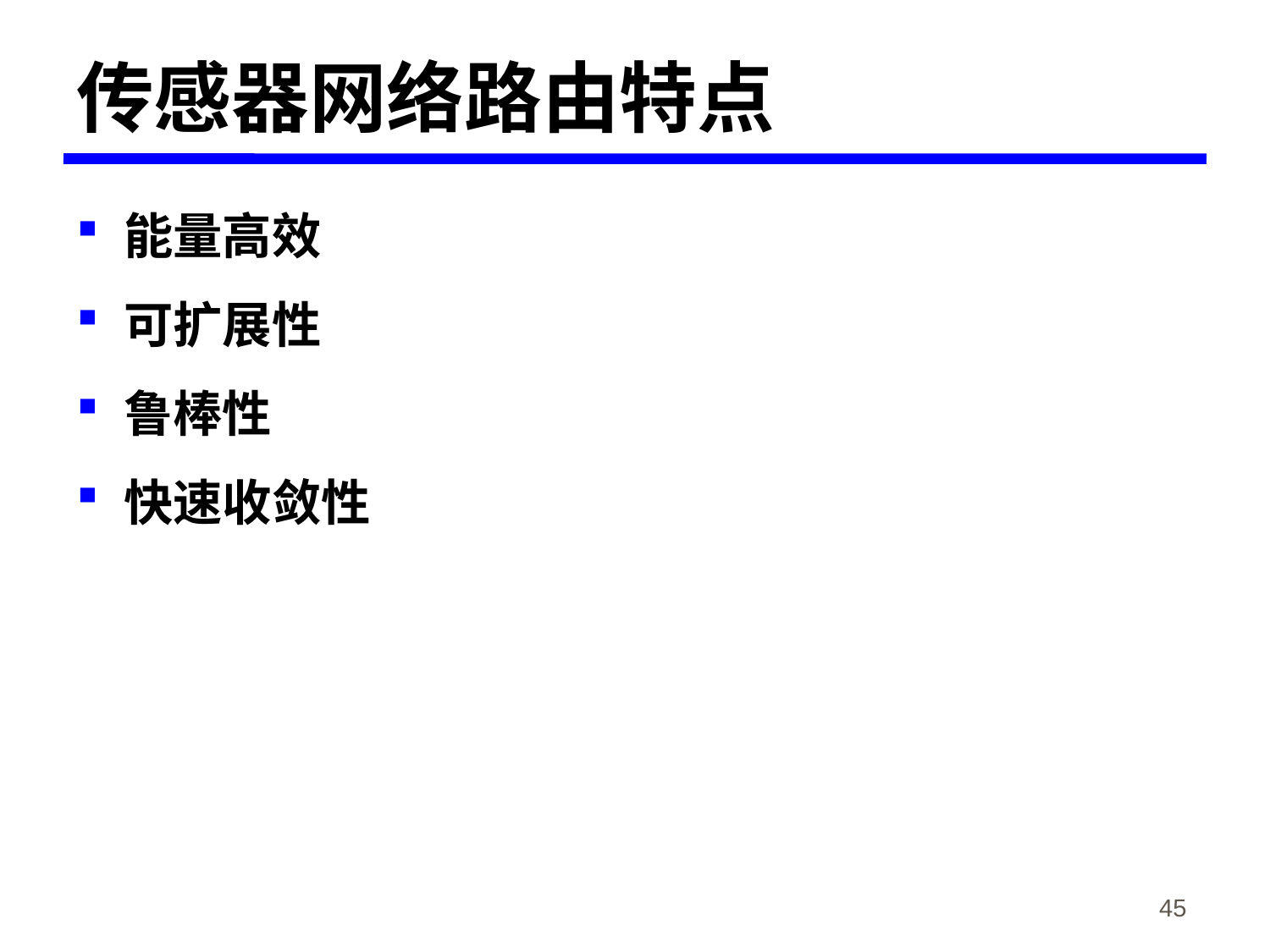

# 传感器网络路由特点
能量高效
可扩展性
鲁棒性
快速收敛性
《物联网概论》-韩毅刚
45